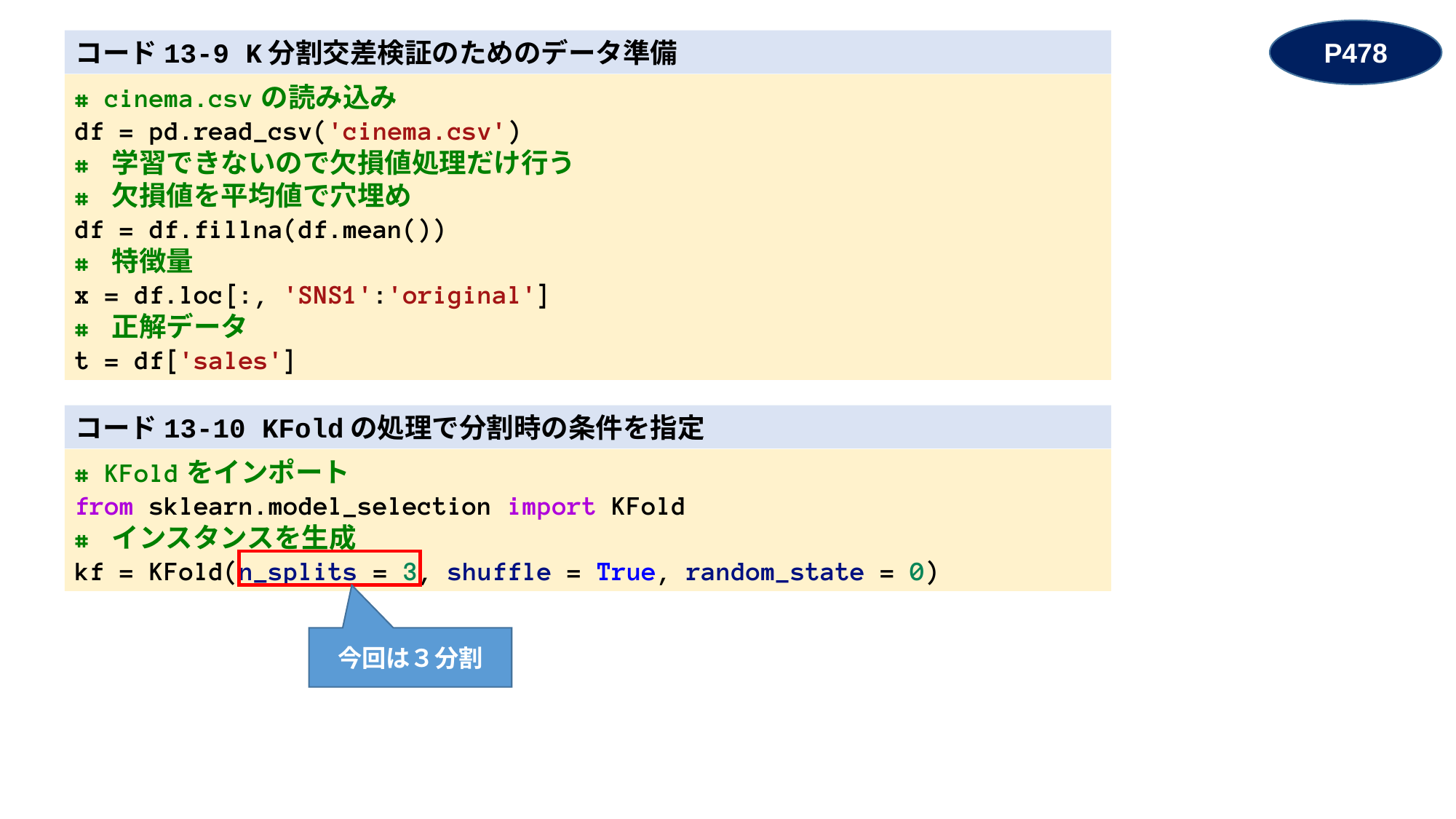

P478
コード13-9 K分割交差検証のためのデータ準備
# cinema.csvの読み込み
df = pd.read_csv('cinema.csv')
# 学習できないので欠損値処理だけ行う
# 欠損値を平均値で穴埋め
df = df.fillna(df.mean())
# 特徴量
x = df.loc[:, 'SNS1':'original']
# 正解データ
t = df['sales']
コード13-10 KFoldの処理で分割時の条件を指定
# KFoldをインポート
from sklearn.model_selection import KFold
# インスタンスを生成
kf = KFold(n_splits = 3, shuffle = True, random_state = 0)

今回は３分割